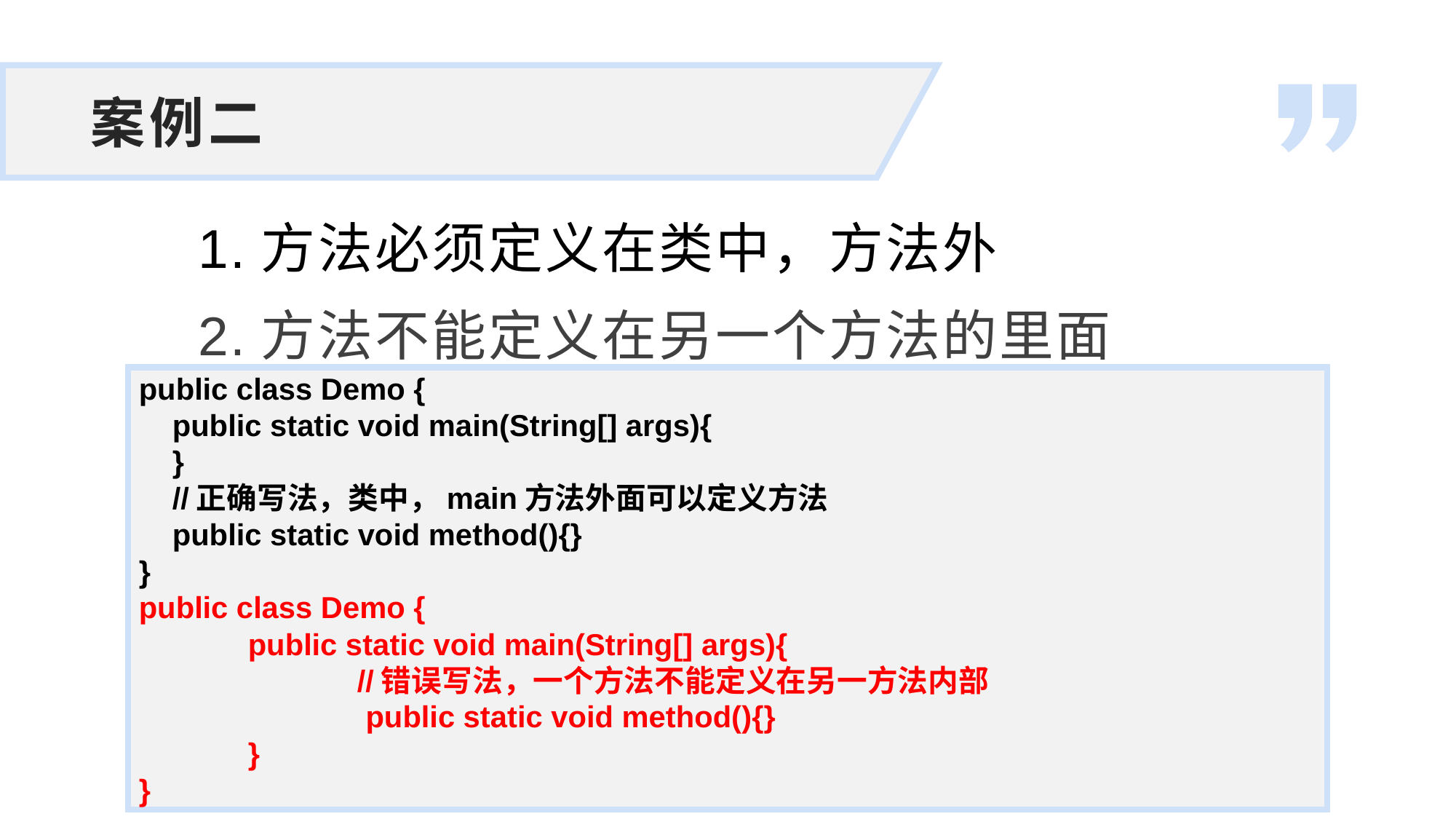

案例二

	1.方法必须定义在类中，方法外
	2.方法不能定义在另一个方法的里面
public class Demo {
    public static void main(String[] args){
    }
    //正确写法，类中，main方法外面可以定义方法
    public static void method(){}
}
public class Demo {
	public static void main(String[] args){
    	 	//错误写法，一个方法不能定义在另一方法内部
    		 public static void method(){}
	}
}